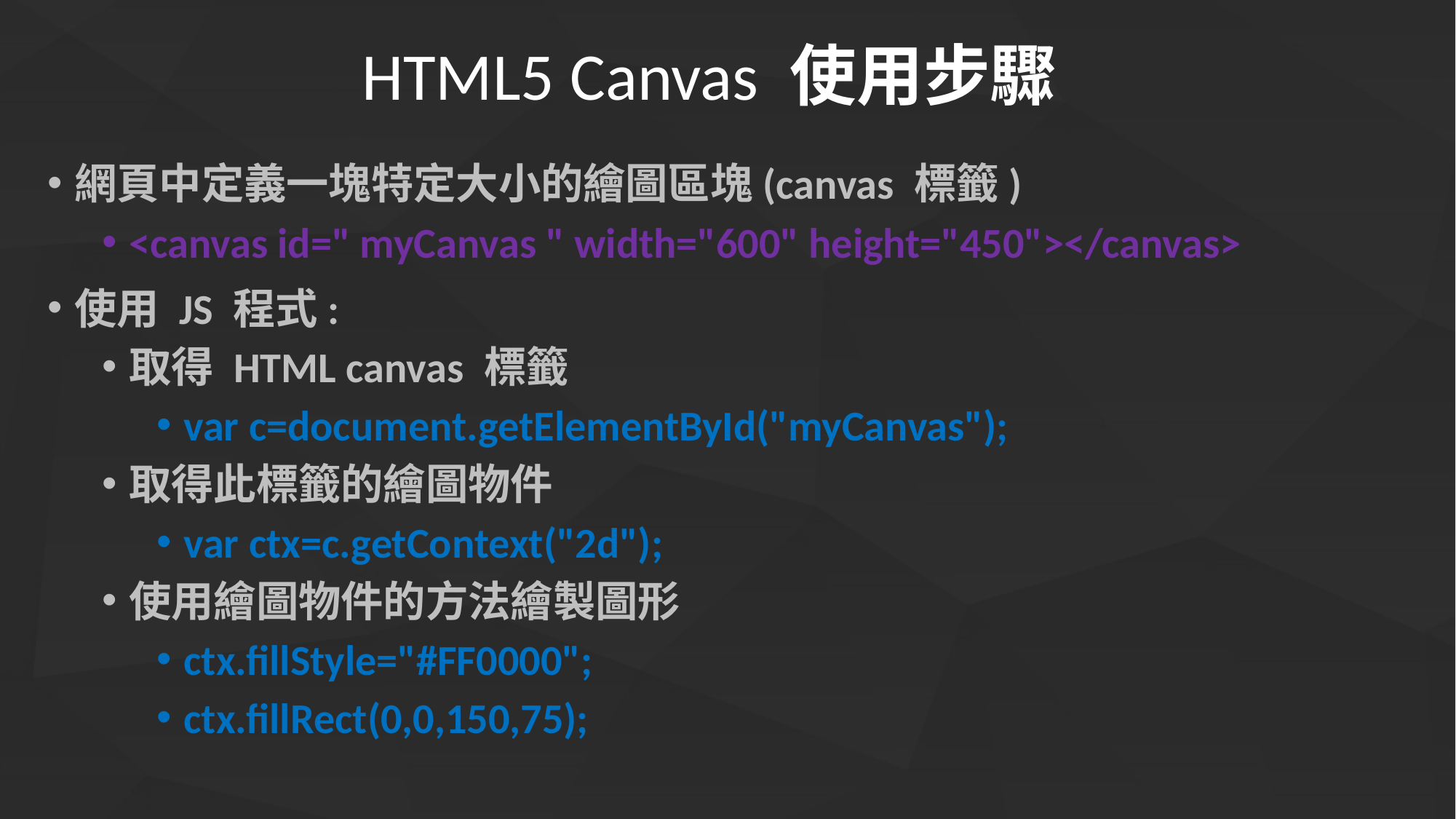

# HTML5 Canvas 使用步驟
網頁中定義一塊特定大小的繪圖區塊(canvas 標籤)
<canvas id=" myCanvas " width="600" height="450"></canvas>
使用 JS 程式:
取得 HTML canvas 標籤
var c=document.getElementById("myCanvas");
取得此標籤的繪圖物件
var ctx=c.getContext("2d");
使用繪圖物件的方法繪製圖形
ctx.fillStyle="#FF0000";
ctx.fillRect(0,0,150,75);